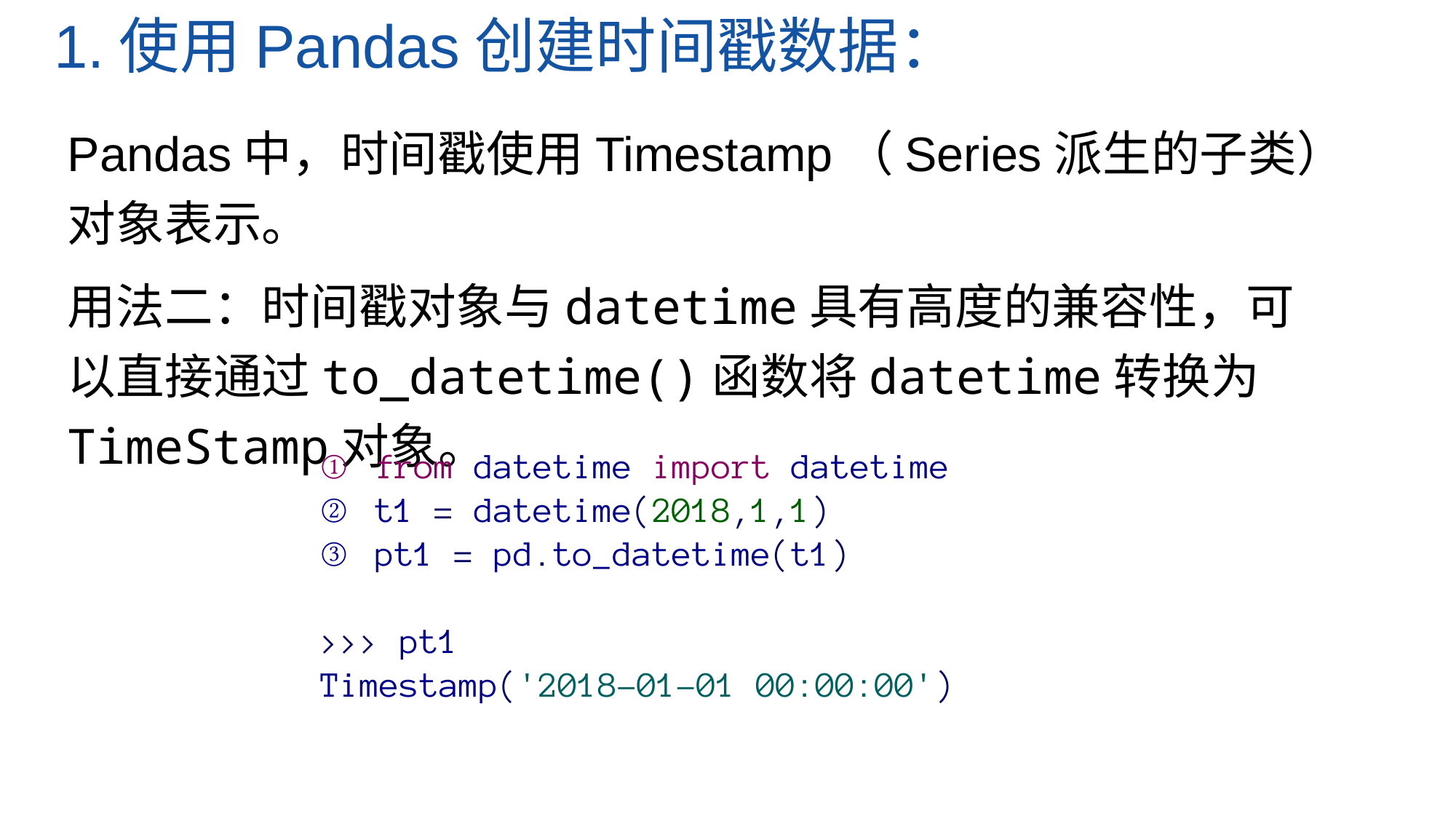

1.使用Pandas创建时间戳数据：
Pandas中，时间戳使用Timestamp（Series派生的子类）对象表示。
用法二：时间戳对象与datetime具有高度的兼容性，可以直接通过to_datetime()函数将datetime转换为TimeStamp对象。
from datetime import datetime
t1 = datetime(2018,1,1)
pt1 = pd.to_datetime(t1)

>>> pt1
Timestamp('2018-01-01 00:00:00')